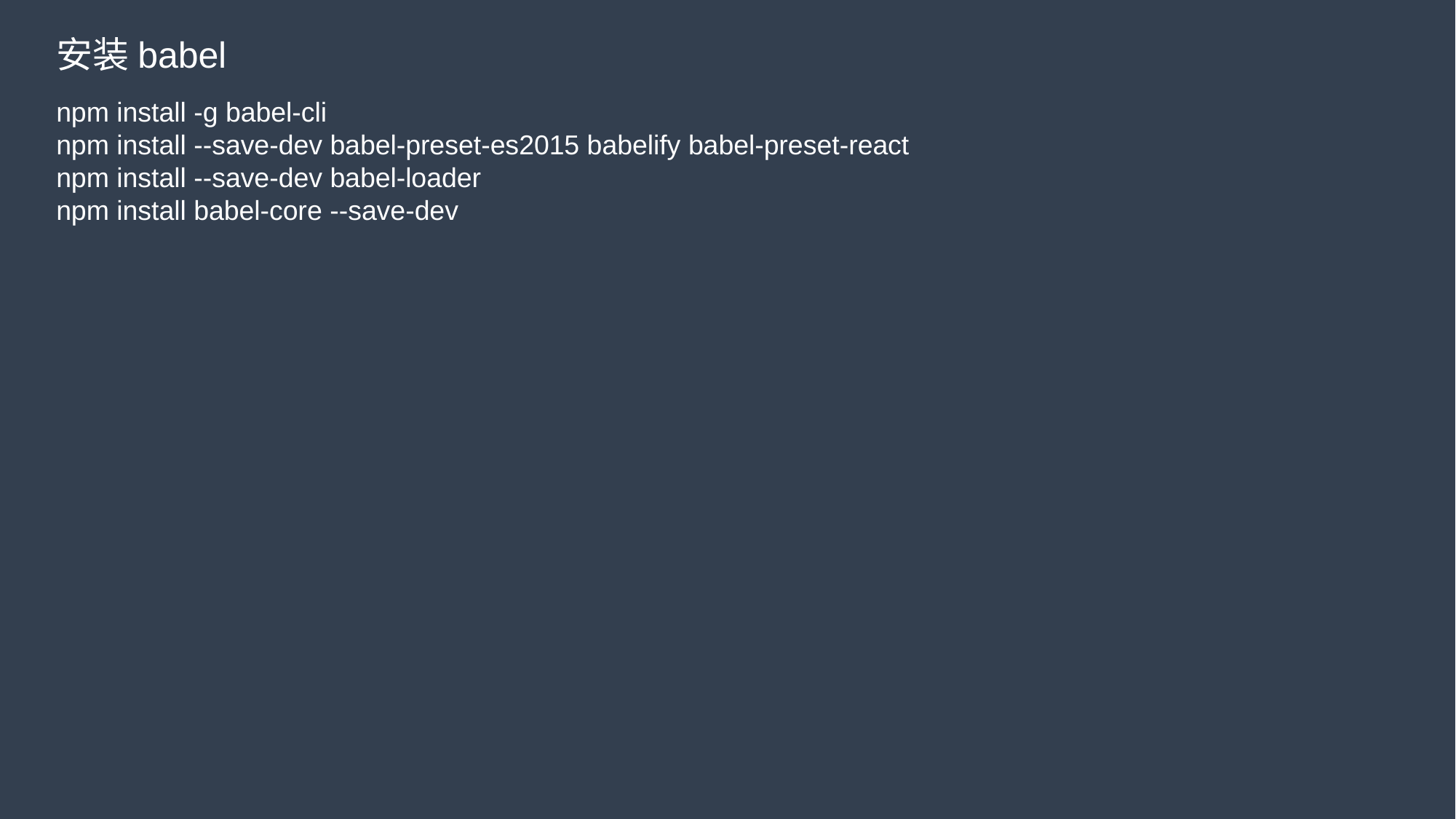

安装babel
npm install -g babel-cli
npm install --save-dev babel-preset-es2015 babelify babel-preset-react
npm install --save-dev babel-loader
npm install babel-core --save-dev